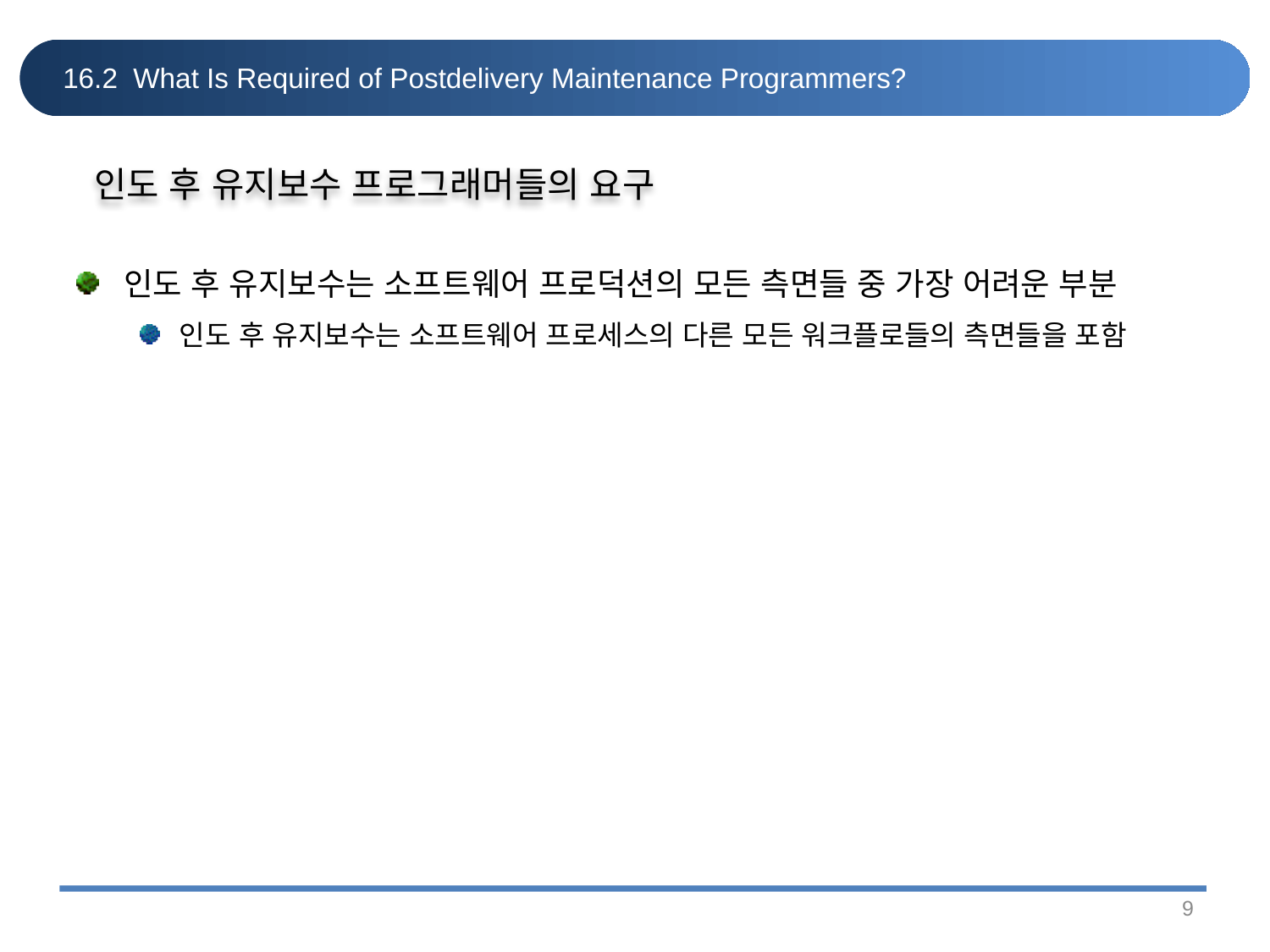

# 16.2  What Is Required of Postdelivery Maintenance Programmers?
인도 후 유지보수 프로그래머들의 요구
인도 후 유지보수는 소프트웨어 프로덕션의 모든 측면들 중 가장 어려운 부분
인도 후 유지보수는 소프트웨어 프로세스의 다른 모든 워크플로들의 측면들을 포함
9